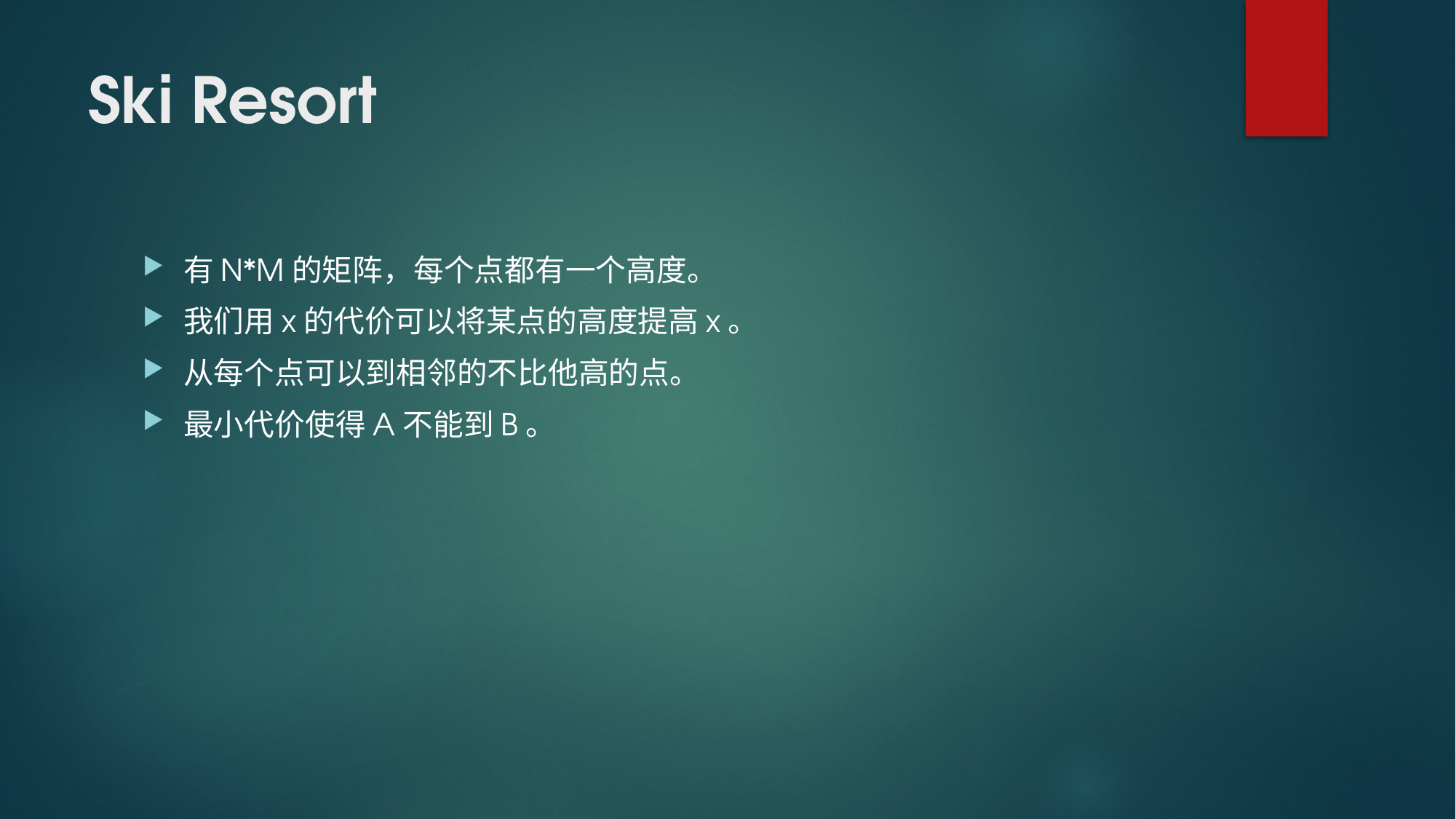

# Ski Resort
有N*M的矩阵，每个点都有一个高度。
我们用x的代价可以将某点的高度提高x。
从每个点可以到相邻的不比他高的点。
最小代价使得A不能到B。